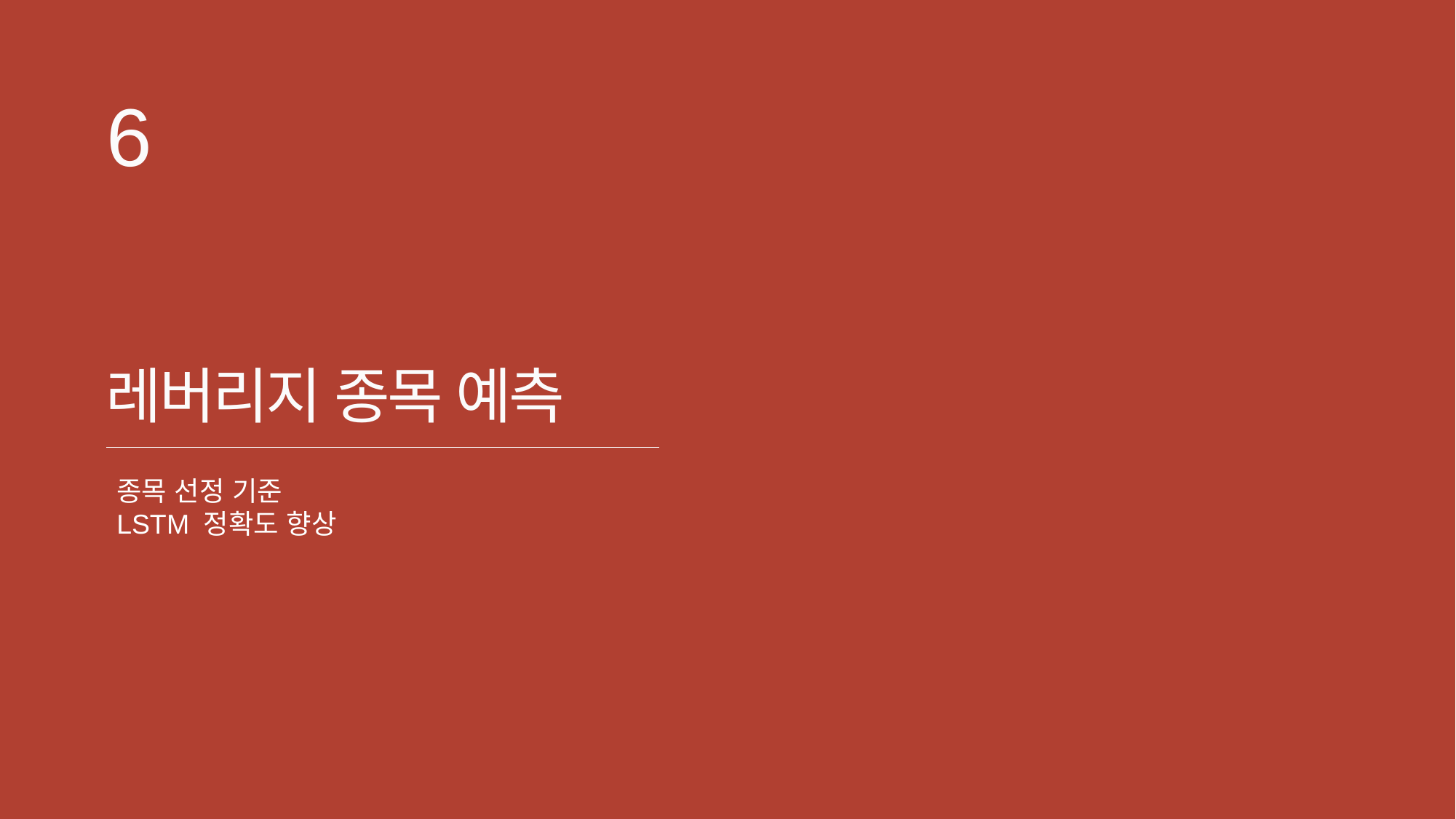

6
레버리지 종목 예측
종목 선정 기준
LSTM 정확도 향상